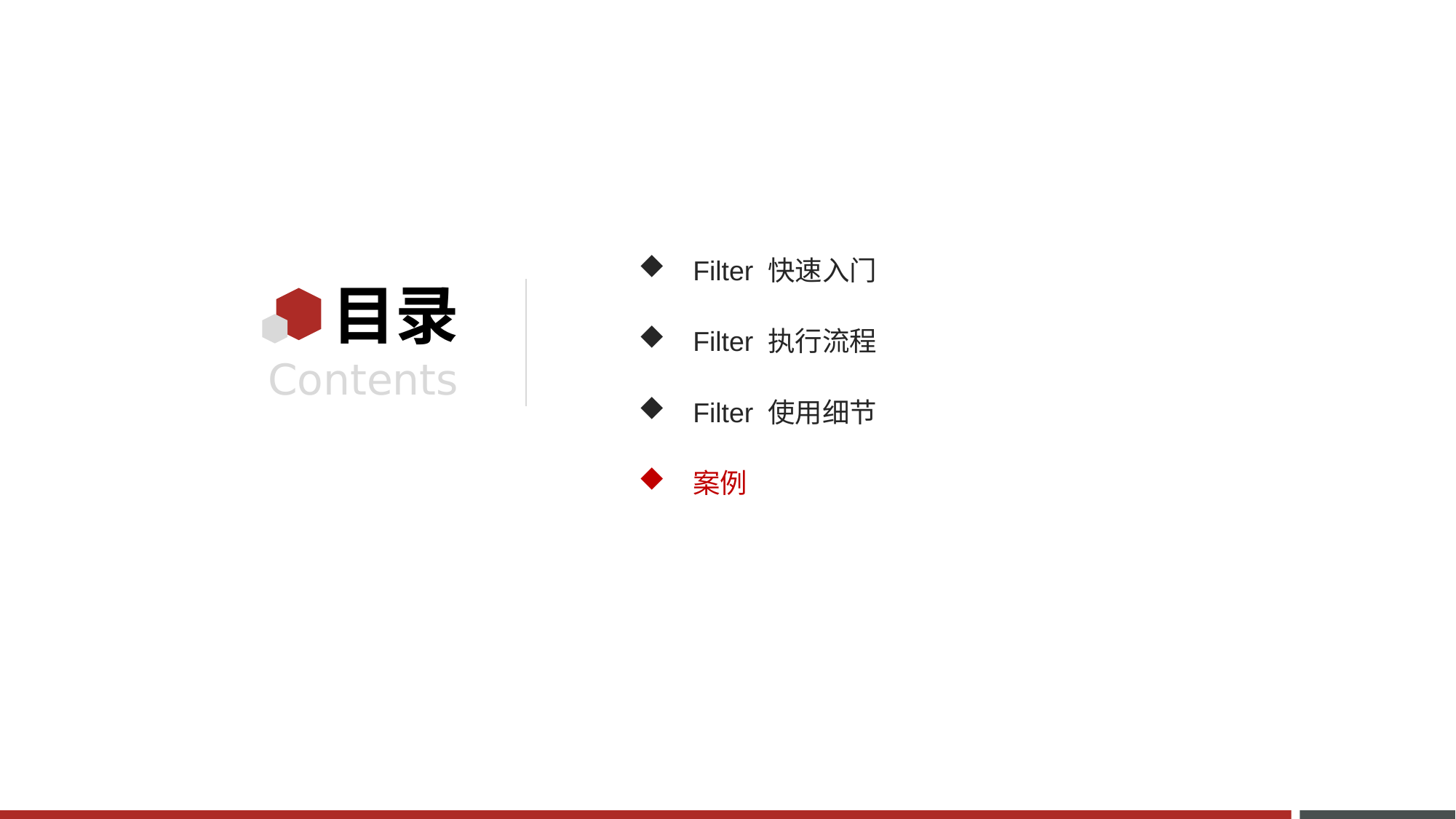

Filter 快速入门
Filter 执行流程
Filter 使用细节
案例